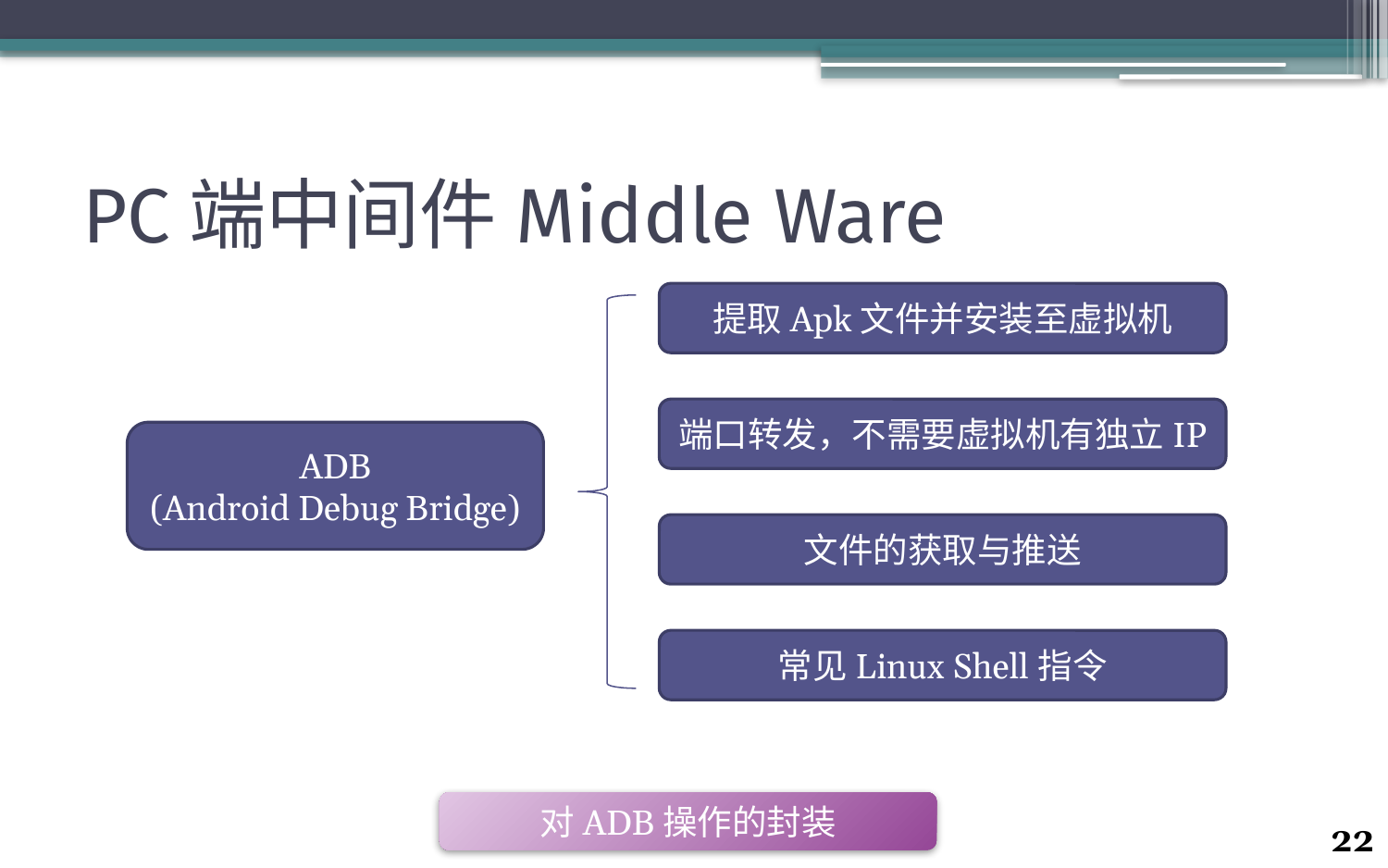

# PC端中间件Middle Ware
提取Apk文件并安装至虚拟机

端口转发，不需要虚拟机有独立IP
ADB
(Android Debug Bridge)
文件的获取与推送
常见Linux Shell指令
对ADB操作的封装
22